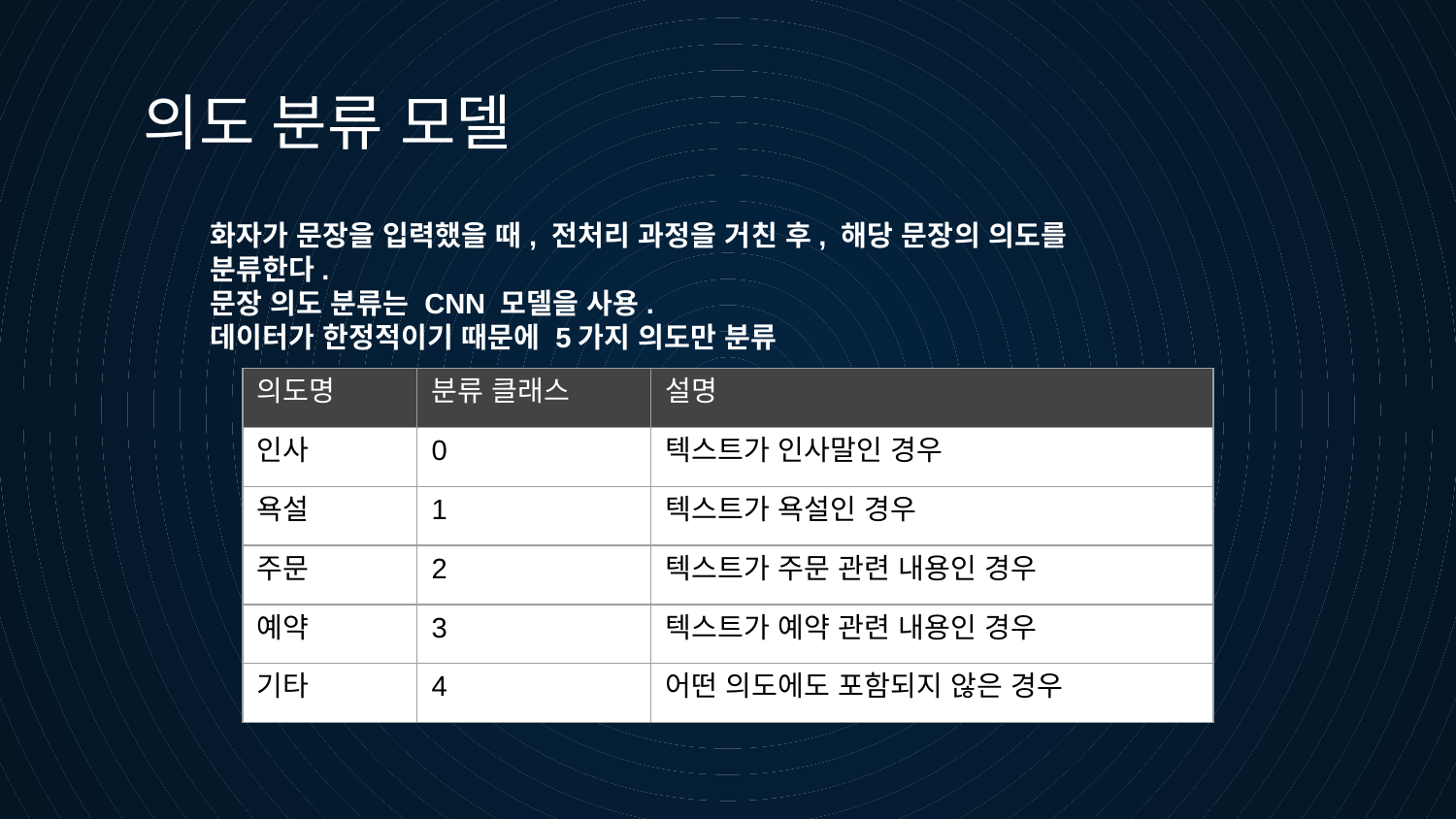

의도 분류 모델
화자가 문장을 입력했을 때, 전처리 과정을 거친 후, 해당 문장의 의도를 분류한다.
문장 의도 분류는 CNN 모델을 사용.
데이터가 한정적이기 때문에 5가지 의도만 분류
| 의도명 | 분류 클래스 | 설명 |
| --- | --- | --- |
| 인사 | 0 | 텍스트가 인사말인 경우 |
| 욕설 | 1 | 텍스트가 욕설인 경우 |
| 주문 | 2 | 텍스트가 주문 관련 내용인 경우 |
| 예약 | 3 | 텍스트가 예약 관련 내용인 경우 |
| 기타 | 4 | 어떤 의도에도 포함되지 않은 경우 |